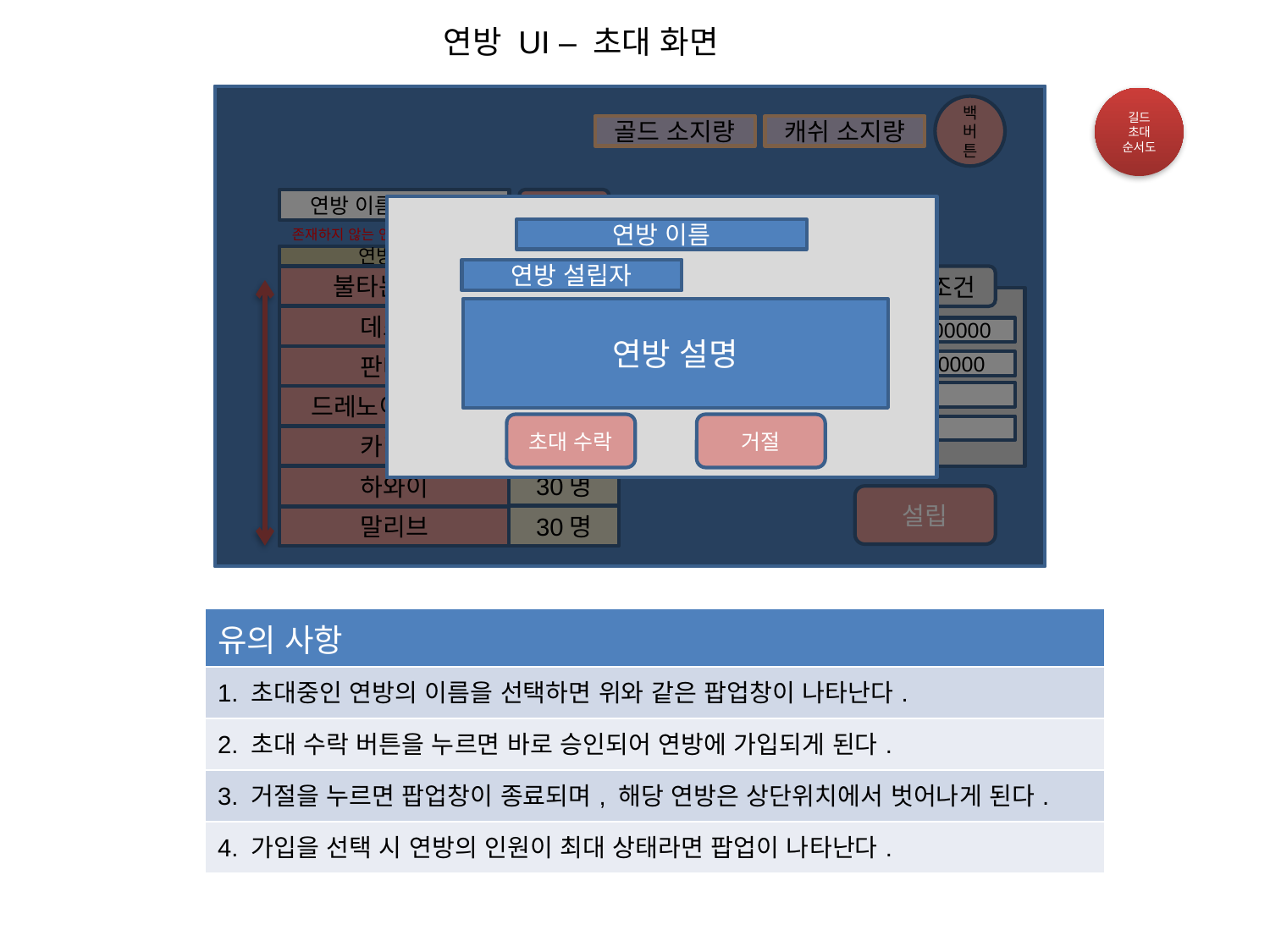

연방 UI – 초대 화면

백버튼
골드 소지량
캐쉬 소지량
연방 이름으로 검색
검색
존재하지 않는 연방이름 입니다.
연방이름
상태
불타는 성전
초대중
가입신청중
데스윙
가입신청중
판다렌
가입신청중
드레노어의 군주
30명
카리브
30명
하와이
설립
30명
말리브

길드 초대
순서도

연방 이름
연방 설립자
연방 설명
초대 수락
거절
설립조건

금화
1000000
자원
200000

| 유의 사항 |
| --- |
| 1. 초대중인 연방의 이름을 선택하면 위와 같은 팝업창이 나타난다. |
| 2. 초대 수락 버튼을 누르면 바로 승인되어 연방에 가입되게 된다. |
| 3. 거절을 누르면 팝업창이 종료되며, 해당 연방은 상단위치에서 벗어나게 된다. |
| 4. 가입을 선택 시 연방의 인원이 최대 상태라면 팝업이 나타난다. |